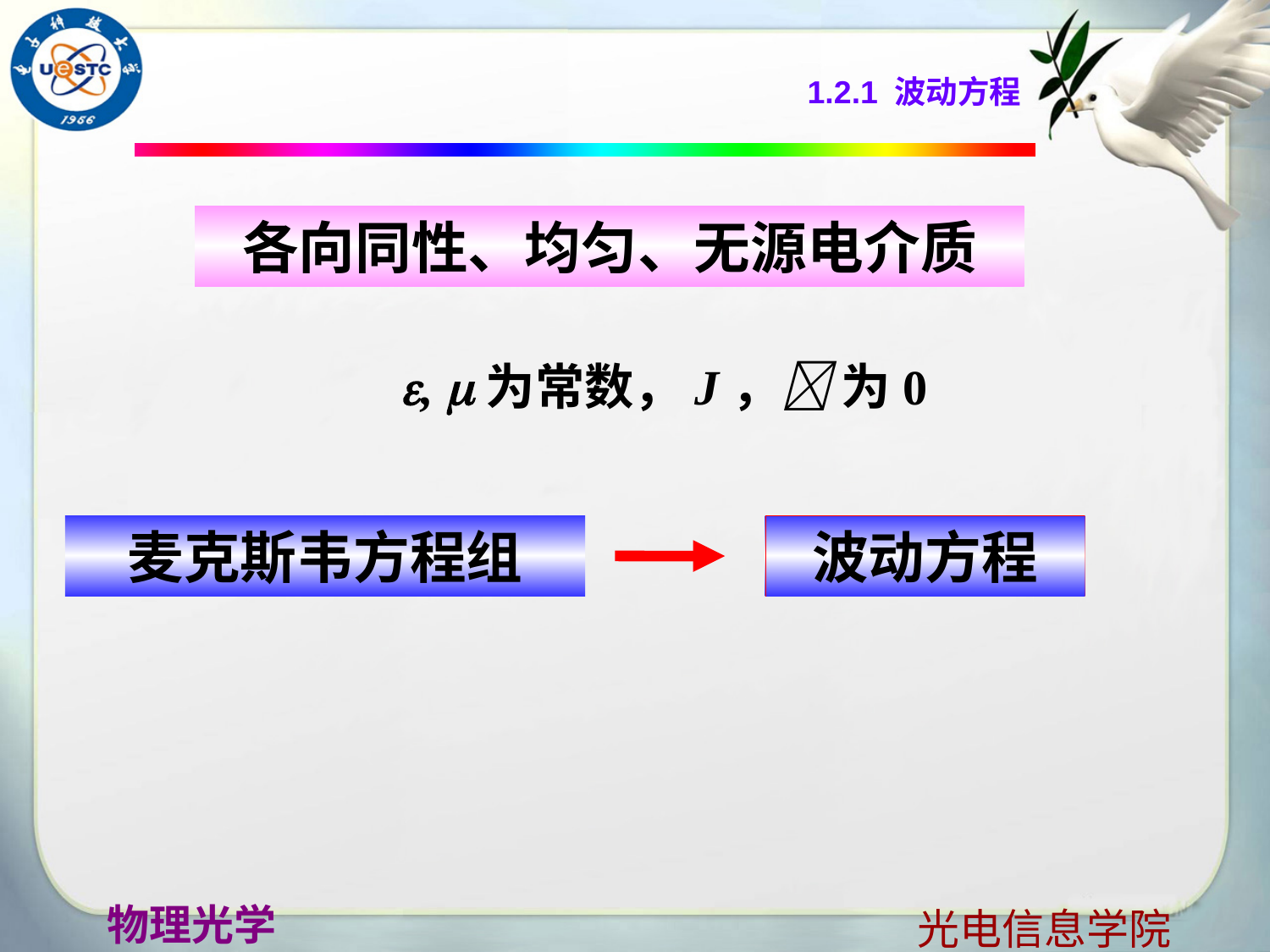

1.2.1 波动方程
各向同性、均匀、无源电介质
ε, μ为常数，J，ρ 为0

麦克斯韦方程组
波动方程